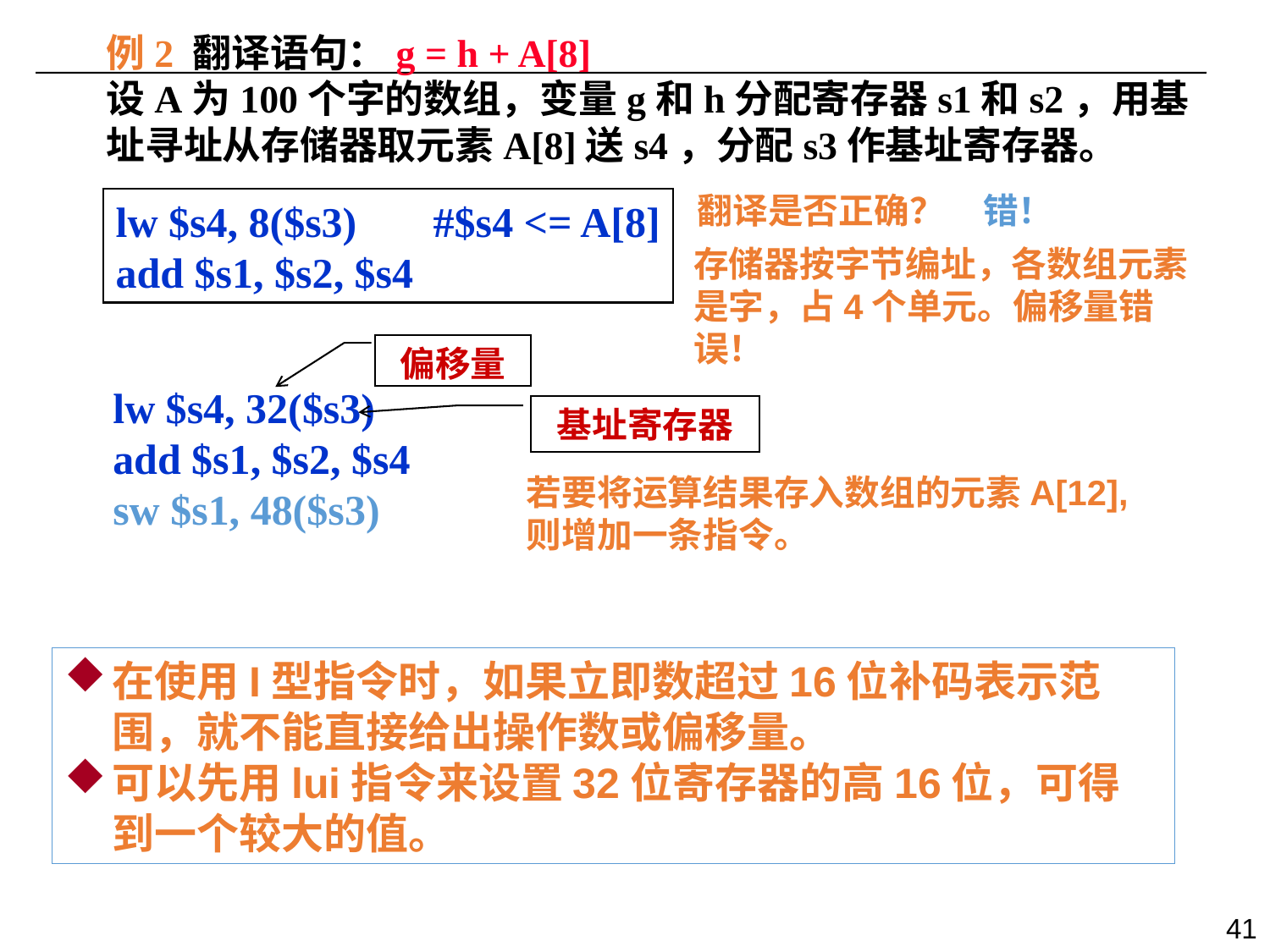

例2 翻译语句：g = h + A[8]
设A为100个字的数组，变量g和h分配寄存器s1和s2，用基址寻址从存储器取元素A[8]送s4，分配s3作基址寄存器。
翻译是否正确？
错！
lw $s4, 8($s3) 	      #$s4 <= A[8]
add $s1, $s2, $s4
存储器按字节编址，各数组元素是字，占4个单元。偏移量错误！
偏移量
lw $s4, 32($s3)
add $s1, $s2, $s4
基址寄存器
若要将运算结果存入数组的元素A[12],则增加一条指令。
sw $s1, 48($s3)
在使用I型指令时，如果立即数超过16位补码表示范围，就不能直接给出操作数或偏移量。
可以先用lui指令来设置32位寄存器的高16位，可得到一个较大的值。